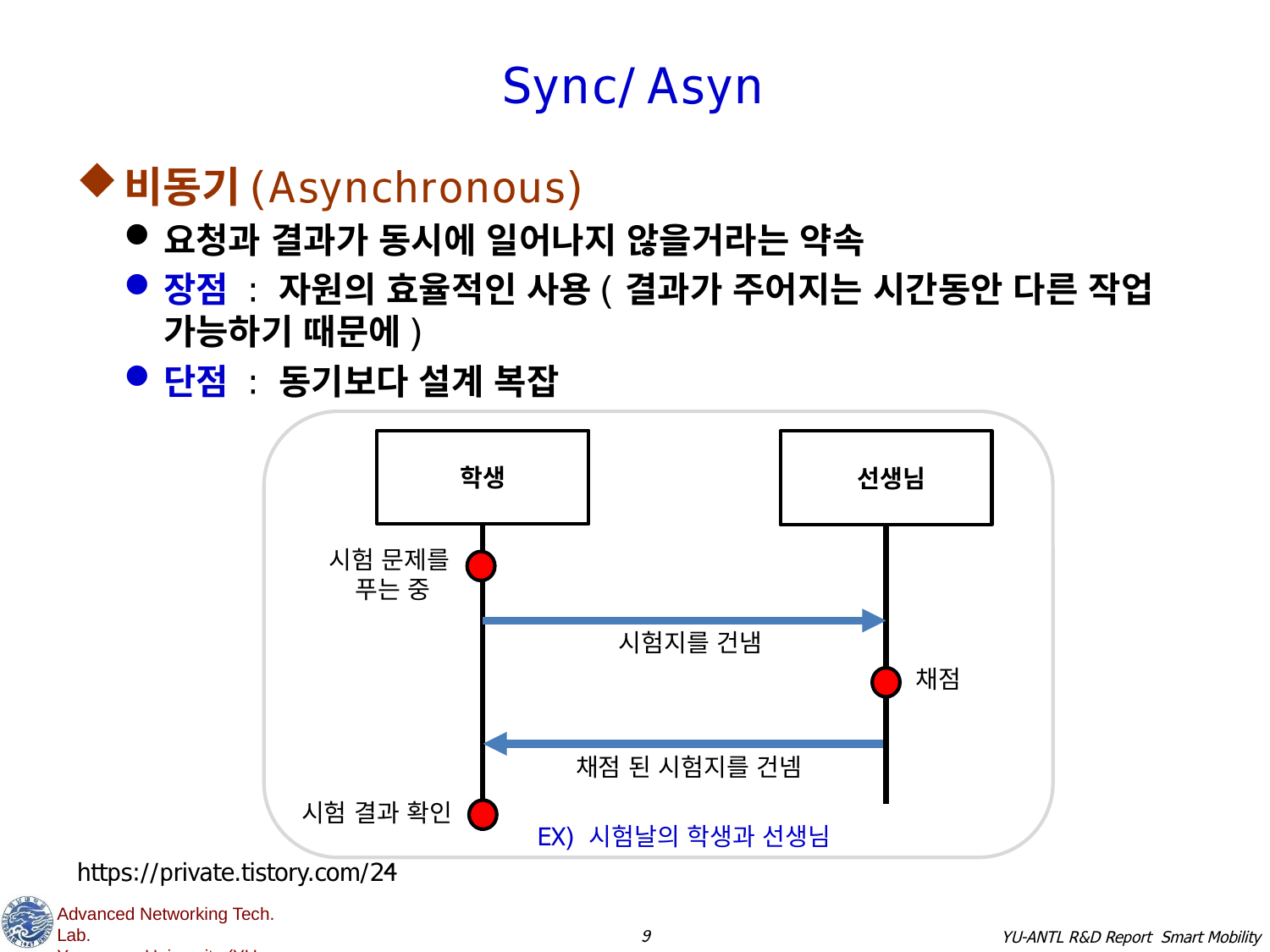

# Sync/Asyn
비동기(Asynchronous)
요청과 결과가 동시에 일어나지 않을거라는 약속
장점 : 자원의 효율적인 사용(결과가 주어지는 시간동안 다른 작업 가능하기 때문에)
단점 : 동기보다 설계 복잡

학생
 선생님
시험 문제를
푸는 중

시험지를 건냄
채점

채점 된 시험지를 건넴
시험 결과 확인

EX) 시험날의 학생과 선생님
https://private.tistory.com/24